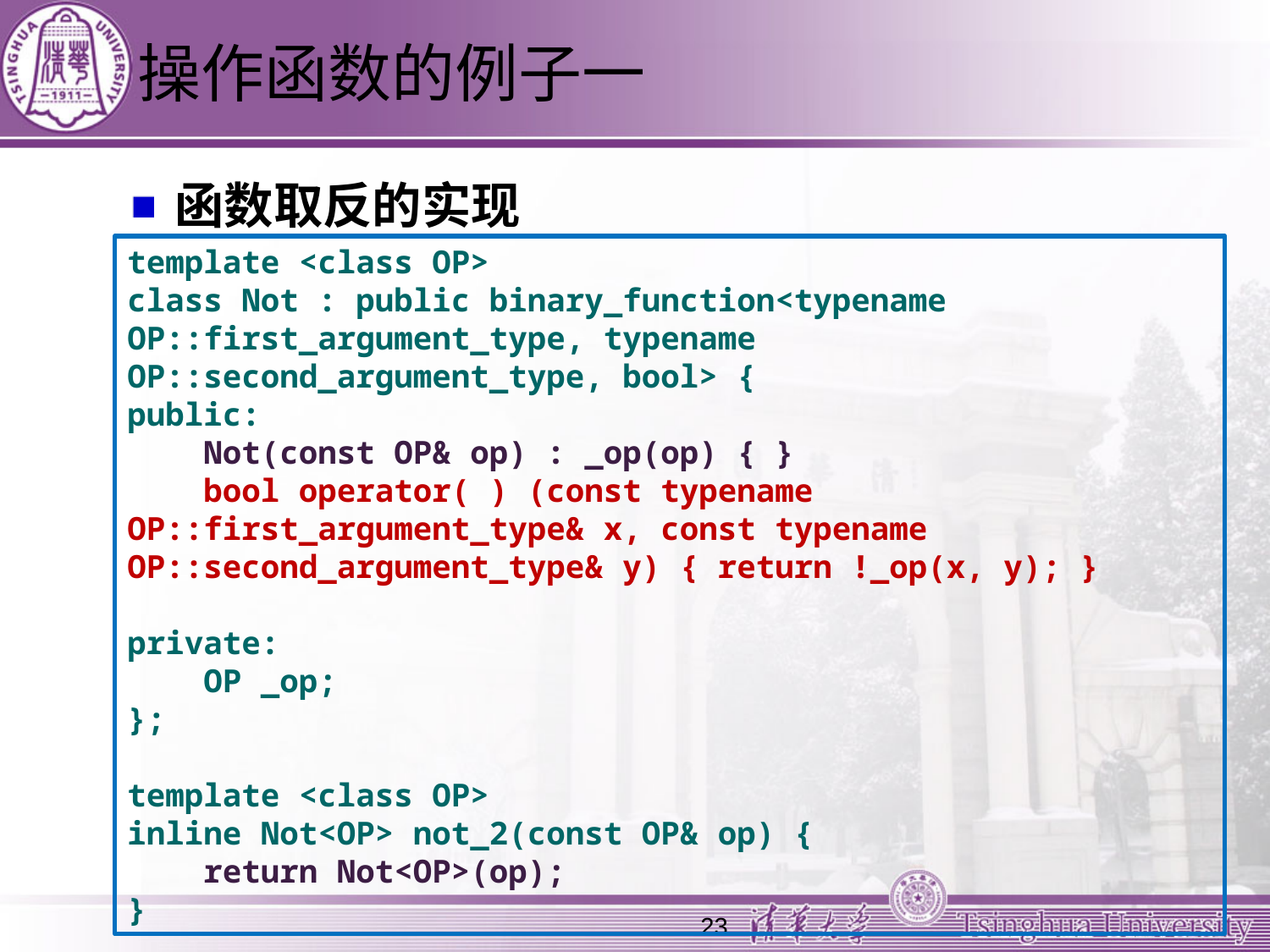

# 操作函数的例子一
函数取反的实现
template <class OP>
class Not : public binary_function<typename OP::first_argument_type, typename OP::second_argument_type, bool> {
public:
    Not(const OP& op) : _op(op) { }
    bool operator( ) (const typename OP::first_argument_type& x, const typename OP::second_argument_type& y) { return !_op(x, y); }

private:
    OP _op;
};

template <class OP>
inline Not<OP> not_2(const OP& op) {
    return Not<OP>(op);
}
23